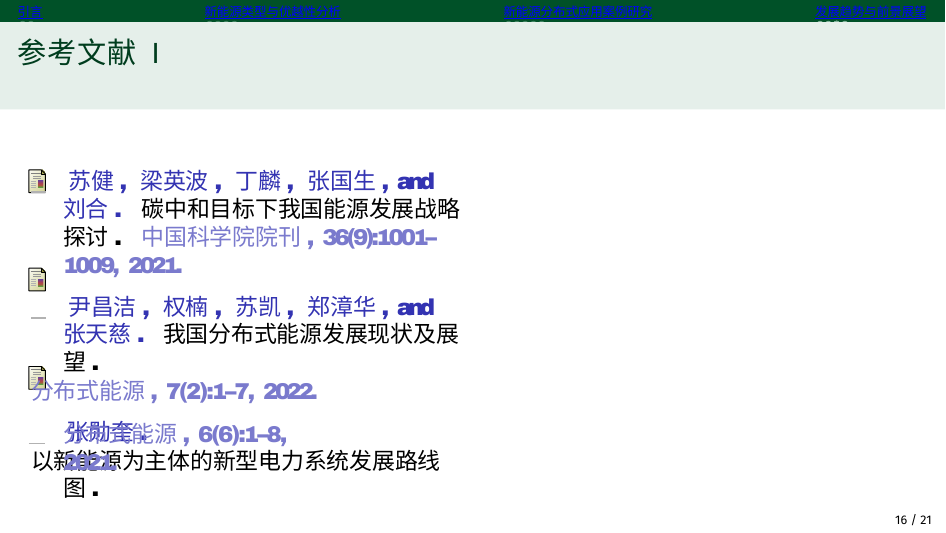

引言
新能源类型与优越性分析
新能源分布式应用案例研究
发展趋势与前景展望

参考文献 I
      苏健, 梁英波, 丁麟, 张国生, and 刘合.  碳中和目标下我国能源发展战略探讨.  中国科学院院刊, 36(9):1001–1009, 2021.
      尹昌洁, 权楠, 苏凯, 郑漳华, and 张天慈.  我国分布式能源发展现状及展望.
分布式能源, 7(2):1–7, 2022.
      张勋奎.
以新能源为主体的新型电力系统发展路线图.

分布式能源, 6(6):1–8, 2021.
16 / 21